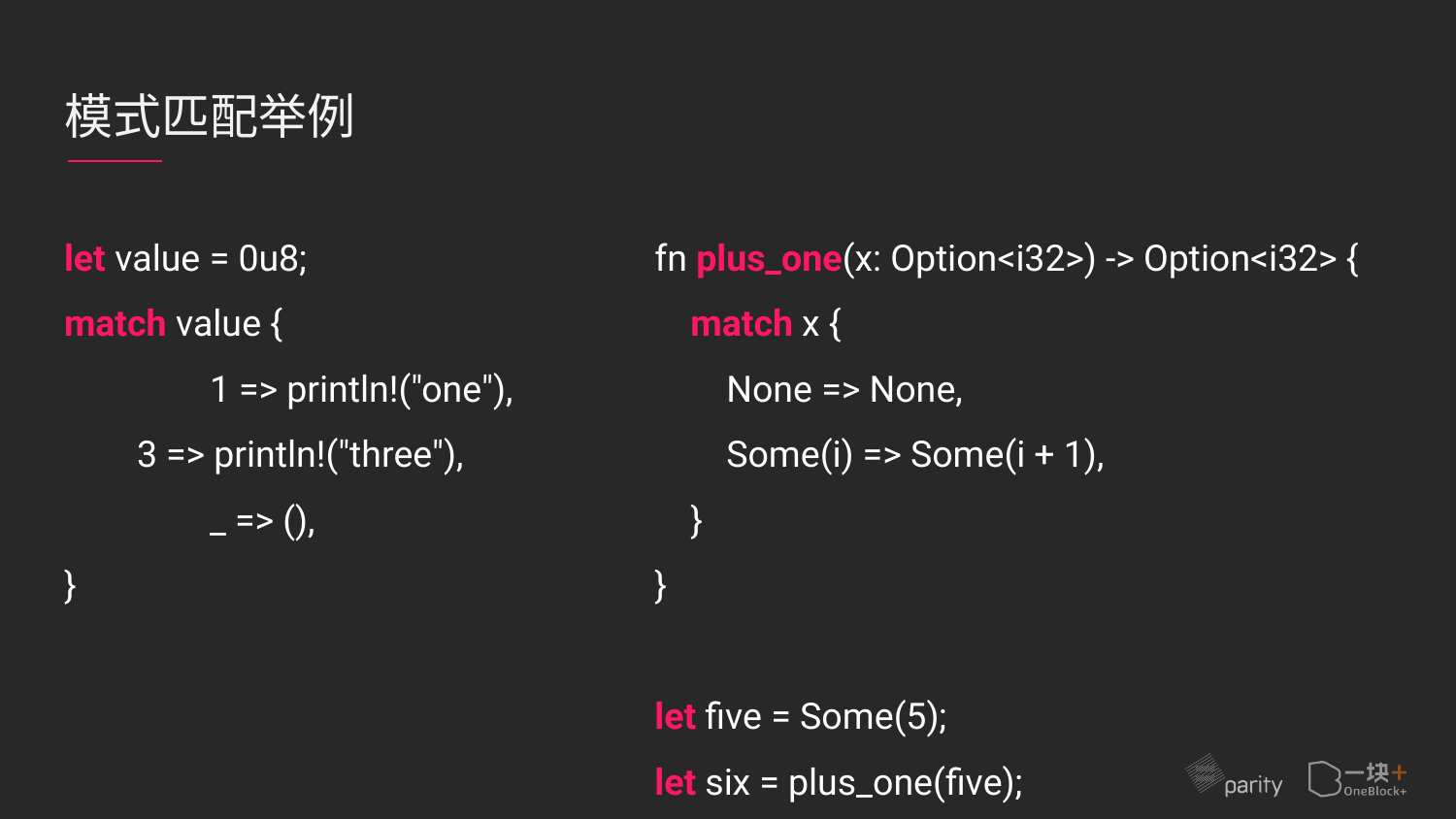

# 模式匹配举例
let value = 0u8;
match value {
	1 => println!("one"),
3 => println!("three"),
        	_ => (),
}

fn plus_one(x: Option<i32>) -> Option<i32> {
    match x {
        None => None,
        Some(i) => Some(i + 1),
    }
}

let five = Some(5);
let six = plus_one(five);
let none = plus_one(None);